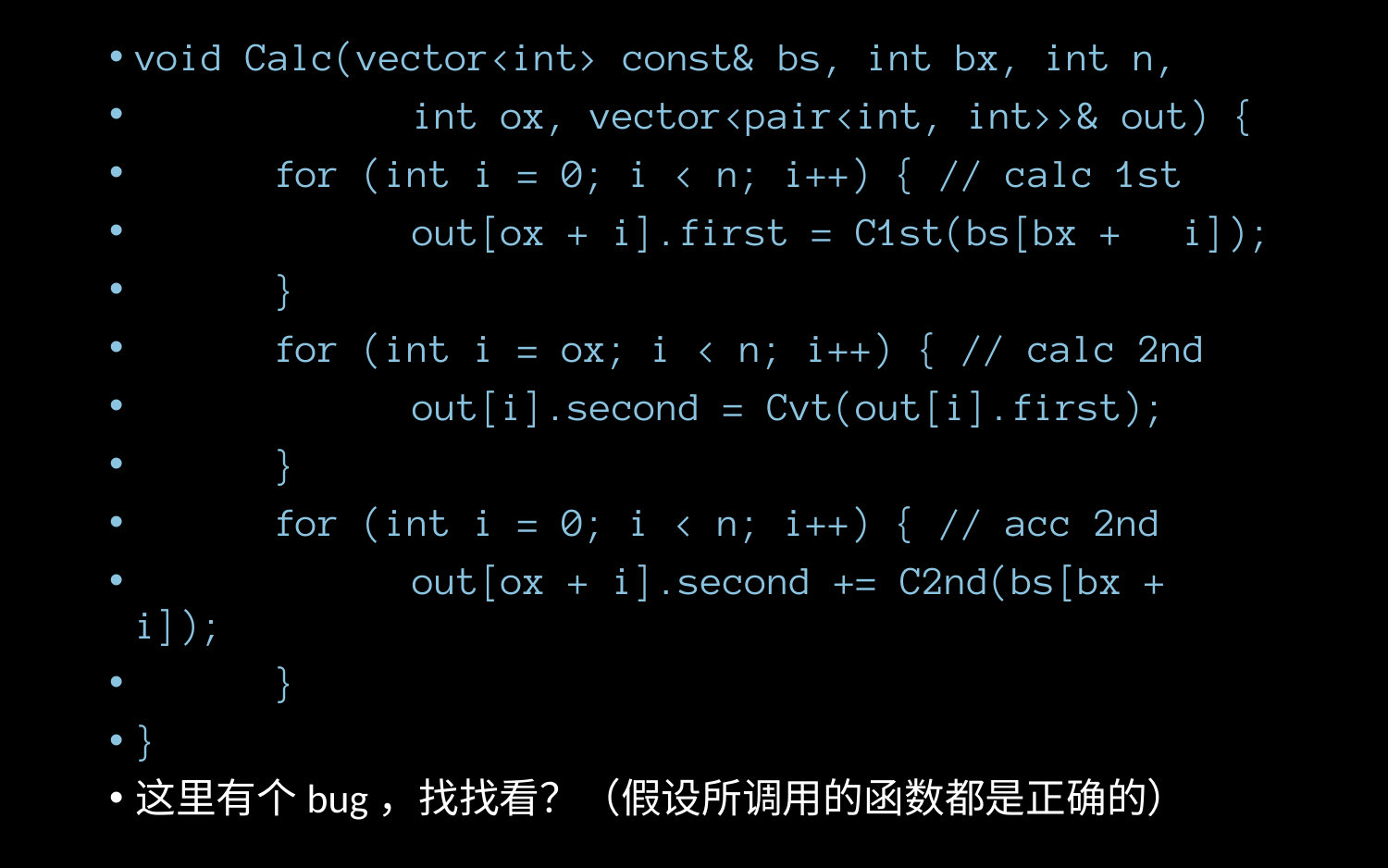

void Calc(vector<int> const& bs, int bx, int n,
		int ox, vector<pair<int, int>>& out) {
	for (int i = 0; i < n; i++) { // calc 1st
		out[ox + i].first = C1st(bs[bx +　i]);
	}
	for (int i = ox; i < n; i++) { // calc 2nd
		out[i].second = Cvt(out[i].first);
	}
	for (int i = 0; i < n; i++) { // acc 2nd
		out[ox + i].second += C2nd(bs[bx + i]);
 	}
}
这里有个bug，找找看？（假设所调用的函数都是正确的）